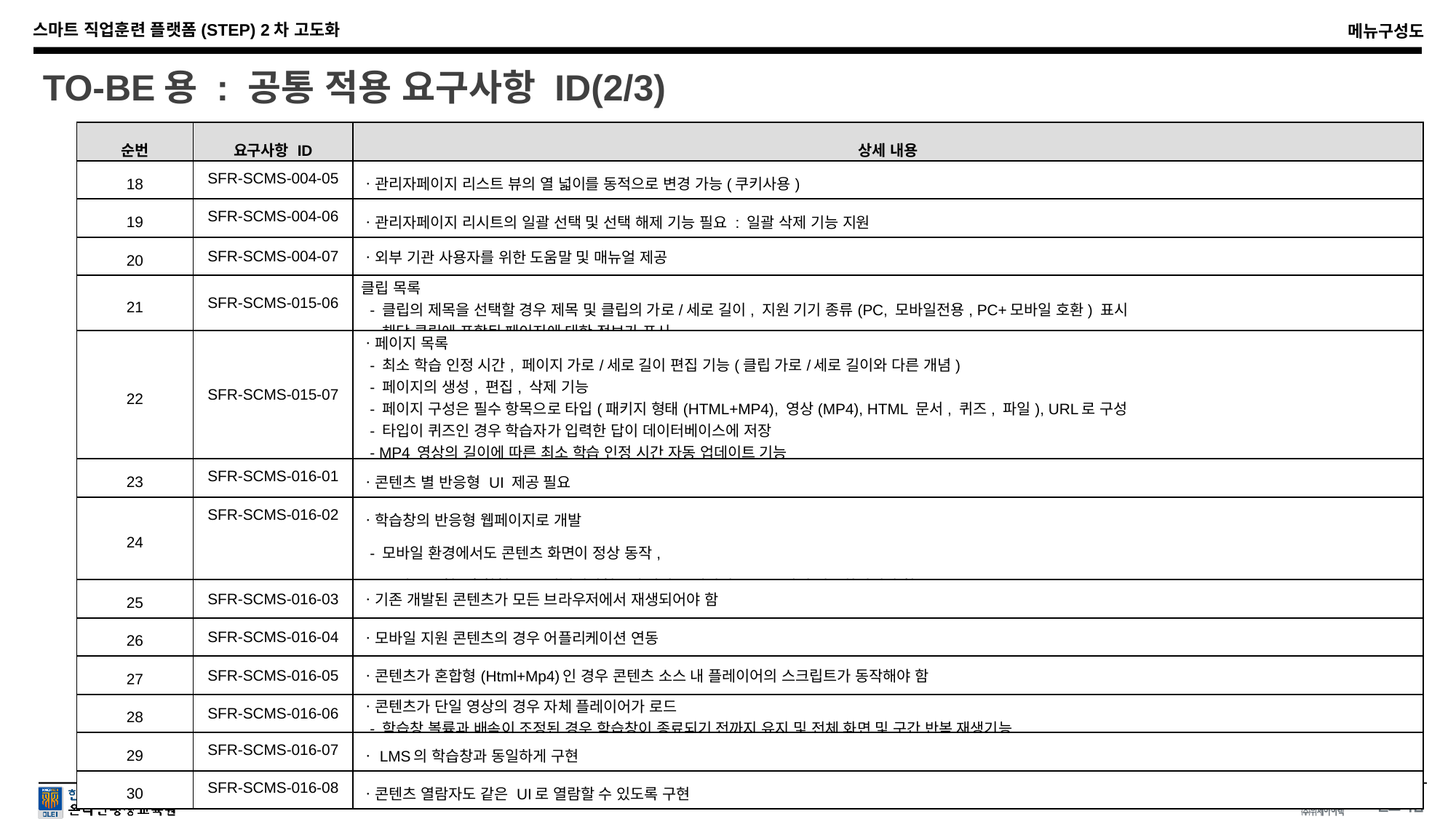

TO-BE용 : 공통 적용 요구사항 ID(2/3)
| 순번 | 요구사항 ID | 상세 내용 |
| --- | --- | --- |
| 18 | SFR-SCMS-004-05 | ㆍ관리자페이지 리스트 뷰의 열 넓이를 동적으로 변경 가능(쿠키사용) |
| 19 | SFR-SCMS-004-06 | ㆍ관리자페이지 리시트의 일괄 선택 및 선택 해제 기능 필요 : 일괄 삭제 기능 지원 |
| 20 | SFR-SCMS-004-07 | ㆍ외부 기관 사용자를 위한 도움말 및 매뉴얼 제공 |
| 21 | SFR-SCMS-015-06 | 클립 목록 - 클립의 제목을 선택할 경우 제목 및 클립의 가로/세로 길이, 지원 기기 종류(PC, 모바일전용, PC+모바일 호환) 표시 - 해당 클립에 포함된 페이지에 대한 정보가 표시 |
| 22 | SFR-SCMS-015-07 | ㆍ페이지 목록 - 최소 학습 인정 시간, 페이지 가로/세로 길이 편집 기능(클립 가로/세로 길이와 다른 개념) - 페이지의 생성, 편집, 삭제 기능 - 페이지 구성은 필수 항목으로 타입(패키지 형태(HTML+MP4), 영상(MP4), HTML 문서, 퀴즈, 파일), URL로 구성 - 타입이 퀴즈인 경우 학습자가 입력한 답이 데이터베이스에 저장 - MP4 영상의 길이에 따른 최소 학습 인정 시간 자동 업데이트 기능 - 콘텐츠 소스 URL 입력기능 |
| 23 | SFR-SCMS-016-01 | ㆍ콘텐츠 별 반응형 UI 제공 필요 |
| 24 | SFR-SCMS-016-02 | ㆍ학습창의 반응형 웹페이지로 개발 - 모바일 환경에서도 콘텐츠 화면이 정상 동작, - 콘텐츠 유형(혼합형 또는 단일영상형)에 따라 플레이어 소스 동작이 이분화되어야 함 |
| 25 | SFR-SCMS-016-03 | ㆍ기존 개발된 콘텐츠가 모든 브라우저에서 재생되어야 함 |
| 26 | SFR-SCMS-016-04 | ㆍ모바일 지원 콘텐츠의 경우 어플리케이션 연동 |
| 27 | SFR-SCMS-016-05 | ㆍ콘텐츠가 혼합형(Html+Mp4)인 경우 콘텐츠 소스 내 플레이어의 스크립트가 동작해야 함 |
| 28 | SFR-SCMS-016-06 | ㆍ콘텐츠가 단일 영상의 경우 자체 플레이어가 로드 - 학습창 볼륨과 배속이 조정된 경우 학습창이 종료되기 전까지 유지 및 전체 화면 및 구간 반복 재생기능 |
| 29 | SFR-SCMS-016-07 | ㆍLMS의 학습창과 동일하게 구현 |
| 30 | SFR-SCMS-016-08 | ㆍ콘텐츠 열람자도 같은 UI로 열람할 수 있도록 구현 |